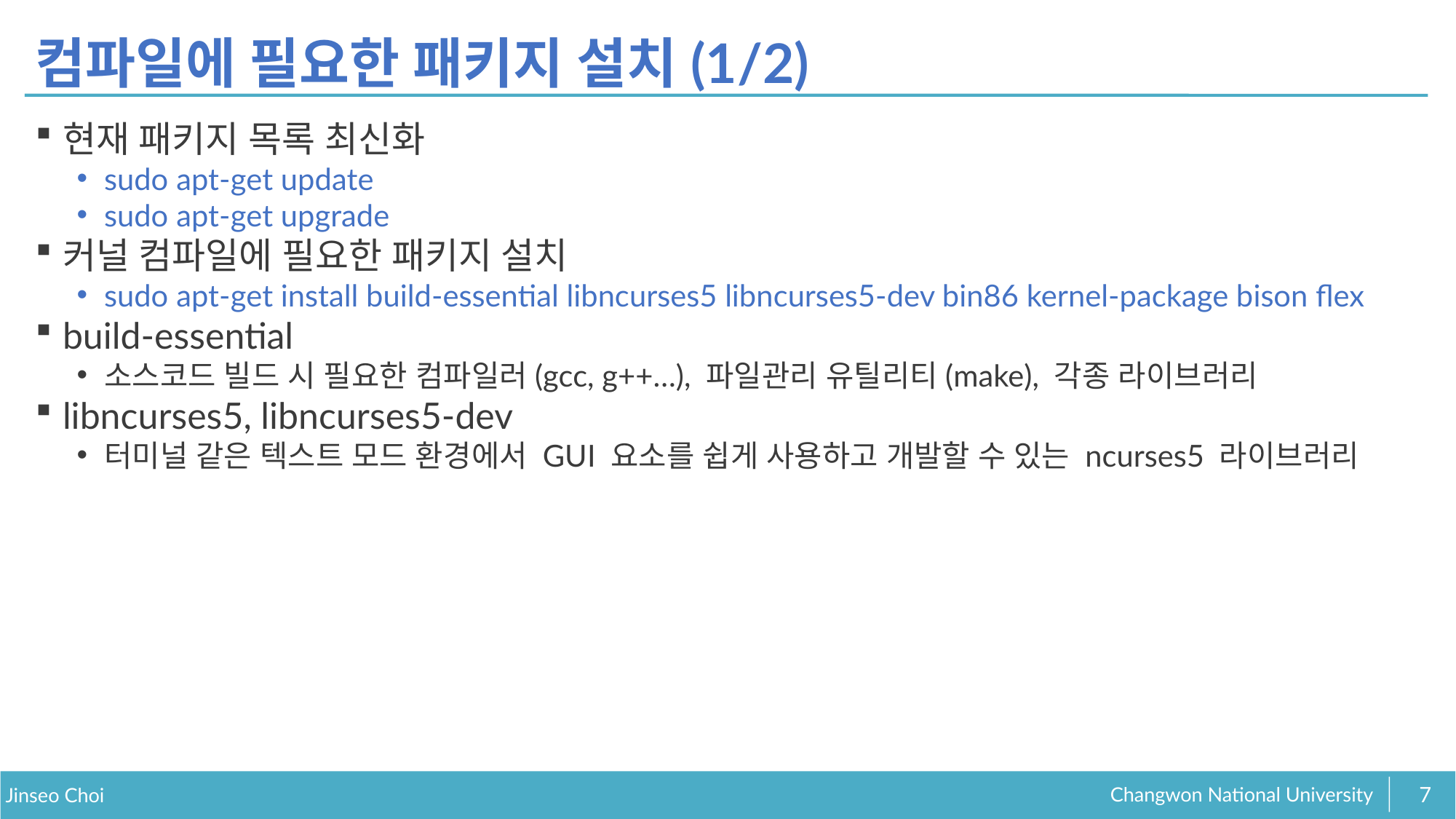

컴파일에 필요한 패키지 설치(1/2)
현재 패키지 목록 최신화
sudo apt-get update
sudo apt-get upgrade
커널 컴파일에 필요한 패키지 설치
sudo apt-get install build-essential libncurses5 libncurses5-dev bin86 kernel-package bison flex
build-essential
소스코드 빌드 시 필요한 컴파일러(gcc, g++…), 파일관리 유틸리티(make), 각종 라이브러리
libncurses5, libncurses5-dev
터미널 같은 텍스트 모드 환경에서 GUI 요소를 쉽게 사용하고 개발할 수 있는 ncurses5 라이브러리

7